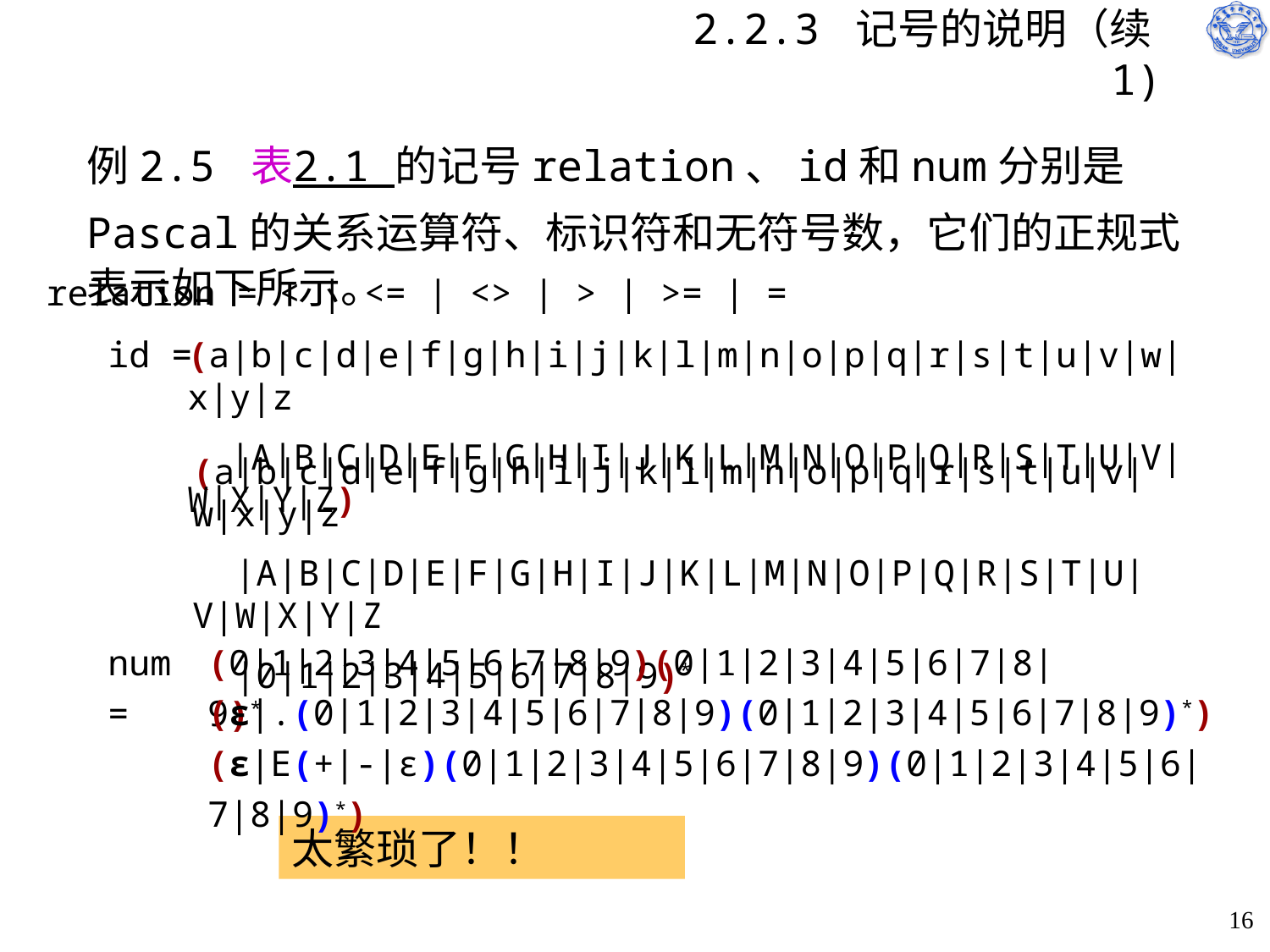

# 2.2.3 记号的说明（续1)
例2.5 表2.1 的记号relation、id和num分别是Pascal的关系运算符、标识符和无符号数，它们的正规式表示如下所示。
relation = < | <= | <> | > | >= | =
id =
(a|b|c|d|e|f|g|h|i|j|k|l|m|n|o|p|q|r|s|t|u|v|w|x|y|z
  |A|B|C|D|E|F|G|H|I|J|K|L|M|N|O|P|Q|R|S|T|U|V|W|X|Y|Z)
(a|b|c|d|e|f|g|h|i|j|k|l|m|n|o|p|q|r|s|t|u|v|w|x|y|z
  |A|B|C|D|E|F|G|H|I|J|K|L|M|N|O|P|Q|R|S|T|U|V|W|X|Y|Z
  |0|1|2|3|4|5|6|7|8|9)*
num =
(0|1|2|3|4|5|6|7|8|9)(0|1|2|3|4|5|6|7|8|9)*
(ε|.(0|1|2|3|4|5|6|7|8|9)(0|1|2|3|4|5|6|7|8|9)*)
(ε|E(+|-|ε)(0|1|2|3|4|5|6|7|8|9)(0|1|2|3|4|5|6|7|8|9)*)
太繁琐了！！
16